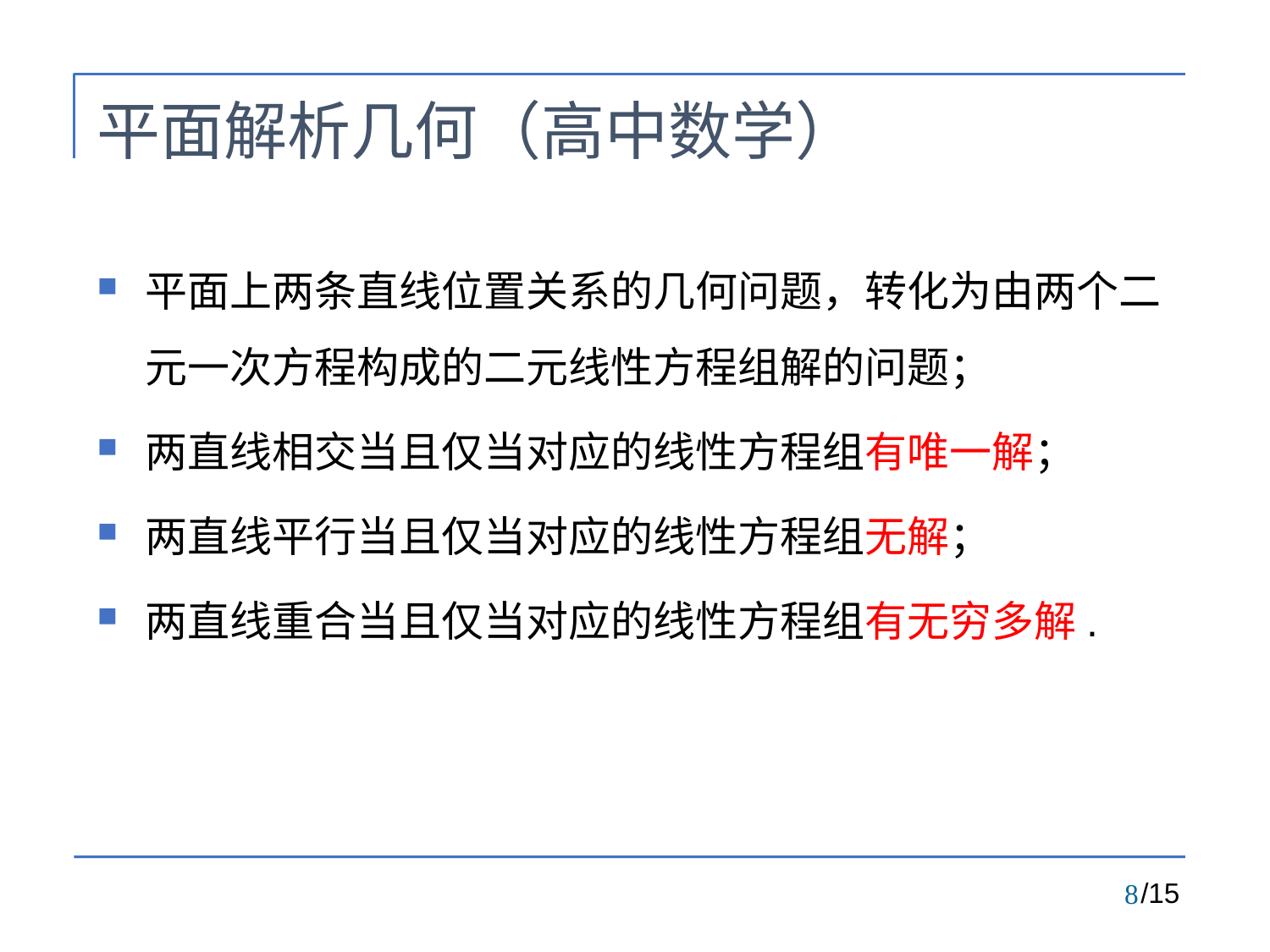

# 平面解析几何（高中数学）
平面上两条直线位置关系的几何问题，转化为由两个二元一次方程构成的二元线性方程组解的问题；
两直线相交当且仅当对应的线性方程组有唯一解；
两直线平行当且仅当对应的线性方程组无解；
两直线重合当且仅当对应的线性方程组有无穷多解.
8